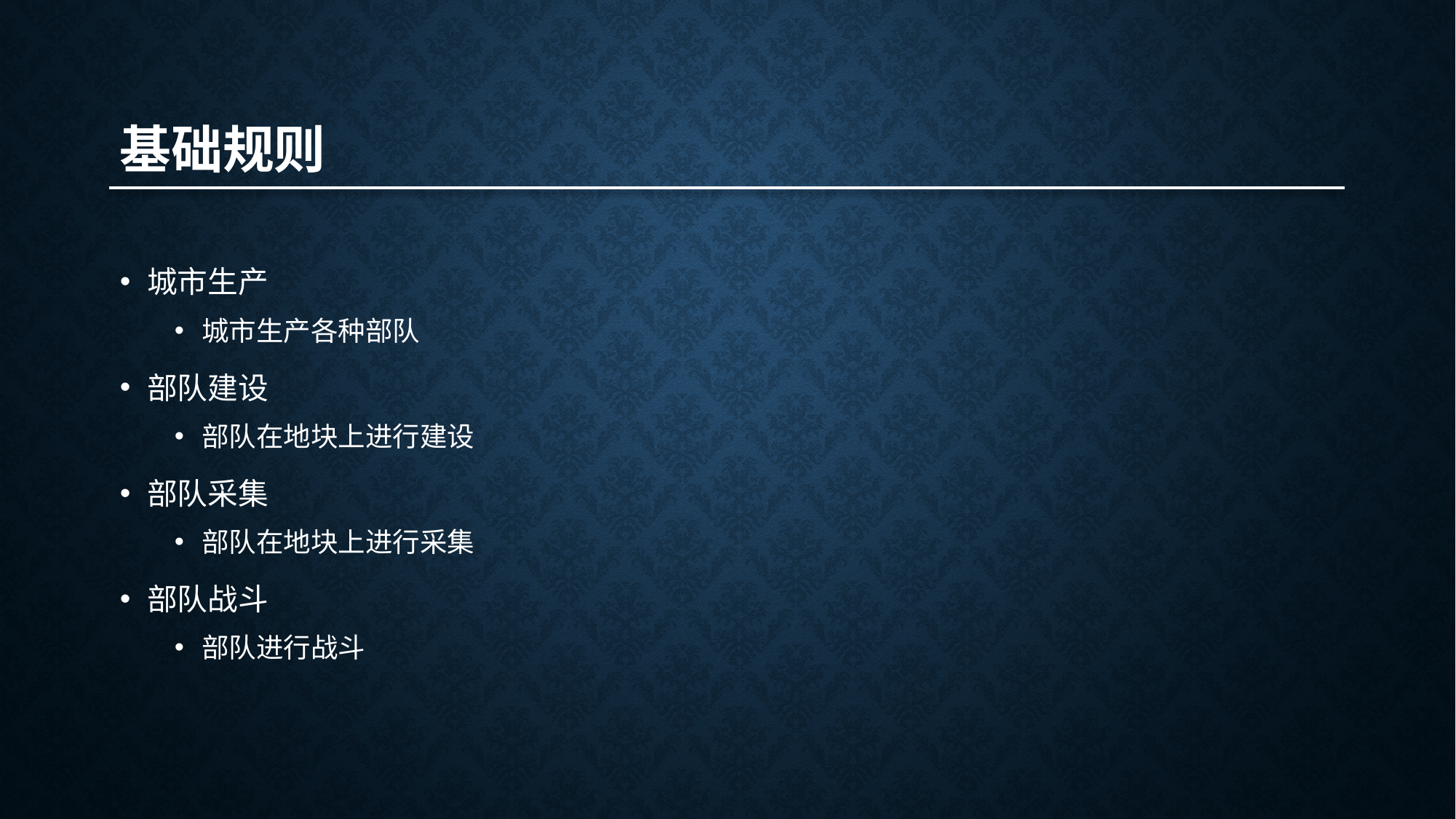

# 基础规则
城市生产
城市生产各种部队
部队建设
部队在地块上进行建设
部队采集
部队在地块上进行采集
部队战斗
部队进行战斗